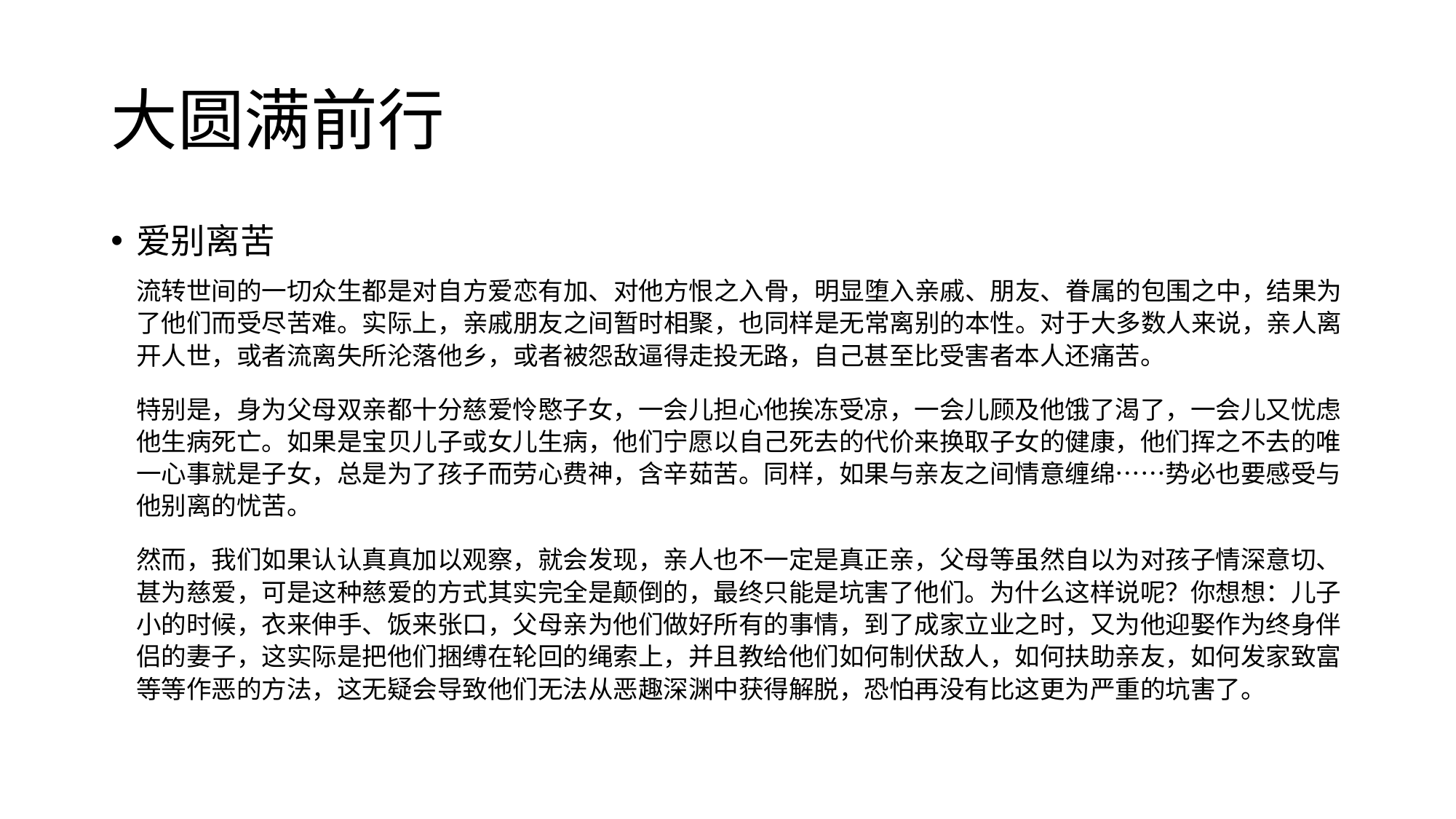

# 大圆满前行
爱别离苦
流转世间的一切众生都是对自方爱恋有加、对他方恨之入骨，明显堕入亲戚、朋友、眷属的包围之中，结果为了他们而受尽苦难。实际上，亲戚朋友之间暂时相聚，也同样是无常离别的本性。对于大多数人来说，亲人离开人世，或者流离失所沦落他乡，或者被怨敌逼得走投无路，自己甚至比受害者本人还痛苦。
特别是，身为父母双亲都十分慈爱怜愍子女，一会儿担心他挨冻受凉，一会儿顾及他饿了渴了，一会儿又忧虑他生病死亡。如果是宝贝儿子或女儿生病，他们宁愿以自己死去的代价来换取子女的健康，他们挥之不去的唯一心事就是子女，总是为了孩子而劳心费神，含辛茹苦。同样，如果与亲友之间情意缠绵……势必也要感受与他别离的忧苦。
然而，我们如果认认真真加以观察，就会发现，亲人也不一定是真正亲，父母等虽然自以为对孩子情深意切、甚为慈爱，可是这种慈爱的方式其实完全是颠倒的，最终只能是坑害了他们。为什么这样说呢？你想想：儿子小的时候，衣来伸手、饭来张口，父母亲为他们做好所有的事情，到了成家立业之时，又为他迎娶作为终身伴侣的妻子，这实际是把他们捆缚在轮回的绳索上，并且教给他们如何制伏敌人，如何扶助亲友，如何发家致富等等作恶的方法，这无疑会导致他们无法从恶趣深渊中获得解脱，恐怕再没有比这更为严重的坑害了。